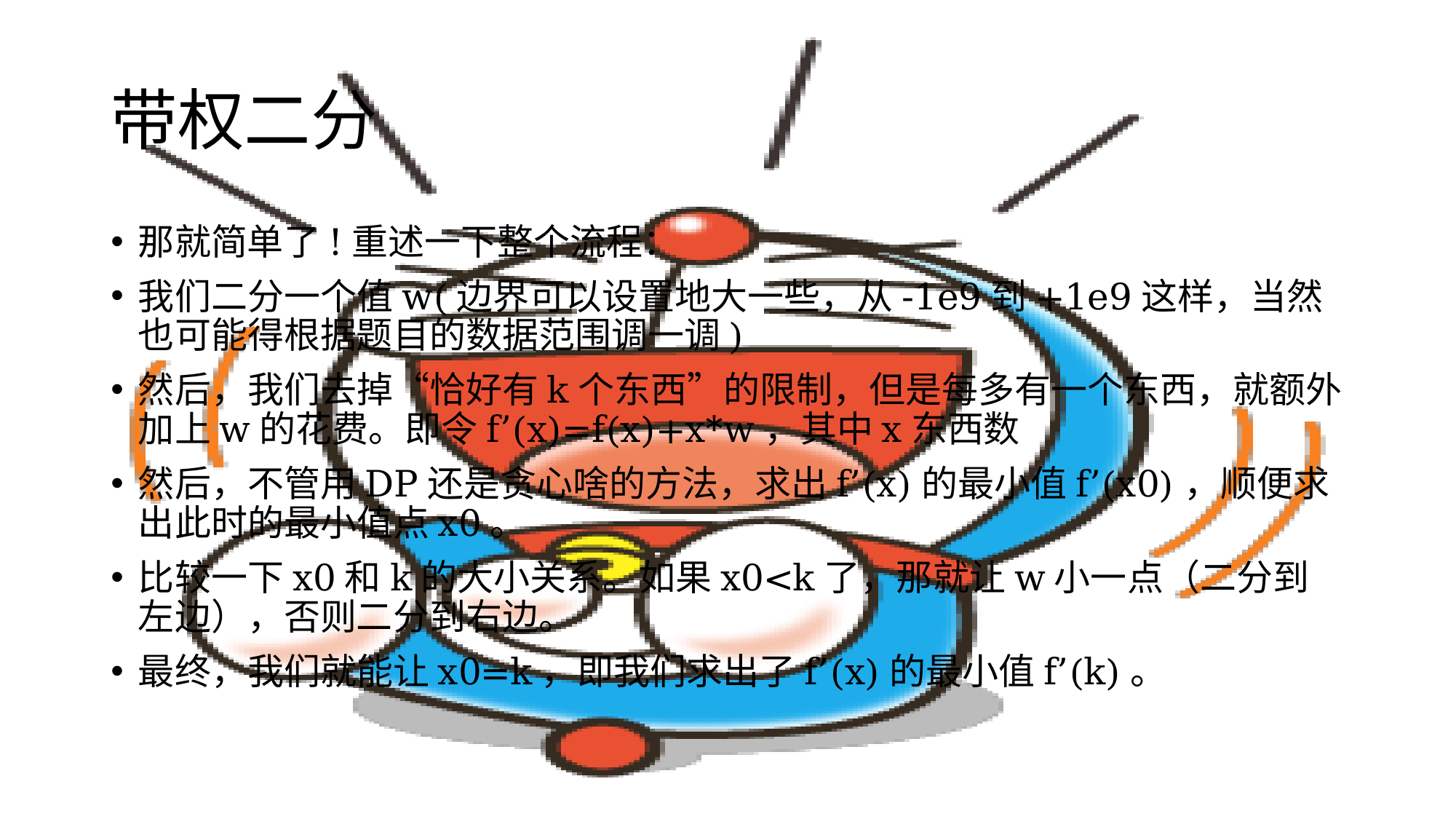

# 带权二分
那就简单了!重述一下整个流程：
我们二分一个值w(边界可以设置地大一些，从-1e9到+1e9这样，当然也可能得根据题目的数据范围调一调)
然后，我们去掉“恰好有k个东西”的限制，但是每多有一个东西，就额外加上w的花费。即令f’(x)=f(x)+x*w，其中x东西数
然后，不管用DP还是贪心啥的方法，求出f’(x)的最小值f’(x0)，顺便求出此时的最小值点x0。
比较一下x0和k的大小关系。如果x0<k了，那就让w小一点（二分到左边），否则二分到右边。
最终，我们就能让x0=k，即我们求出了f’(x)的最小值f’(k)。